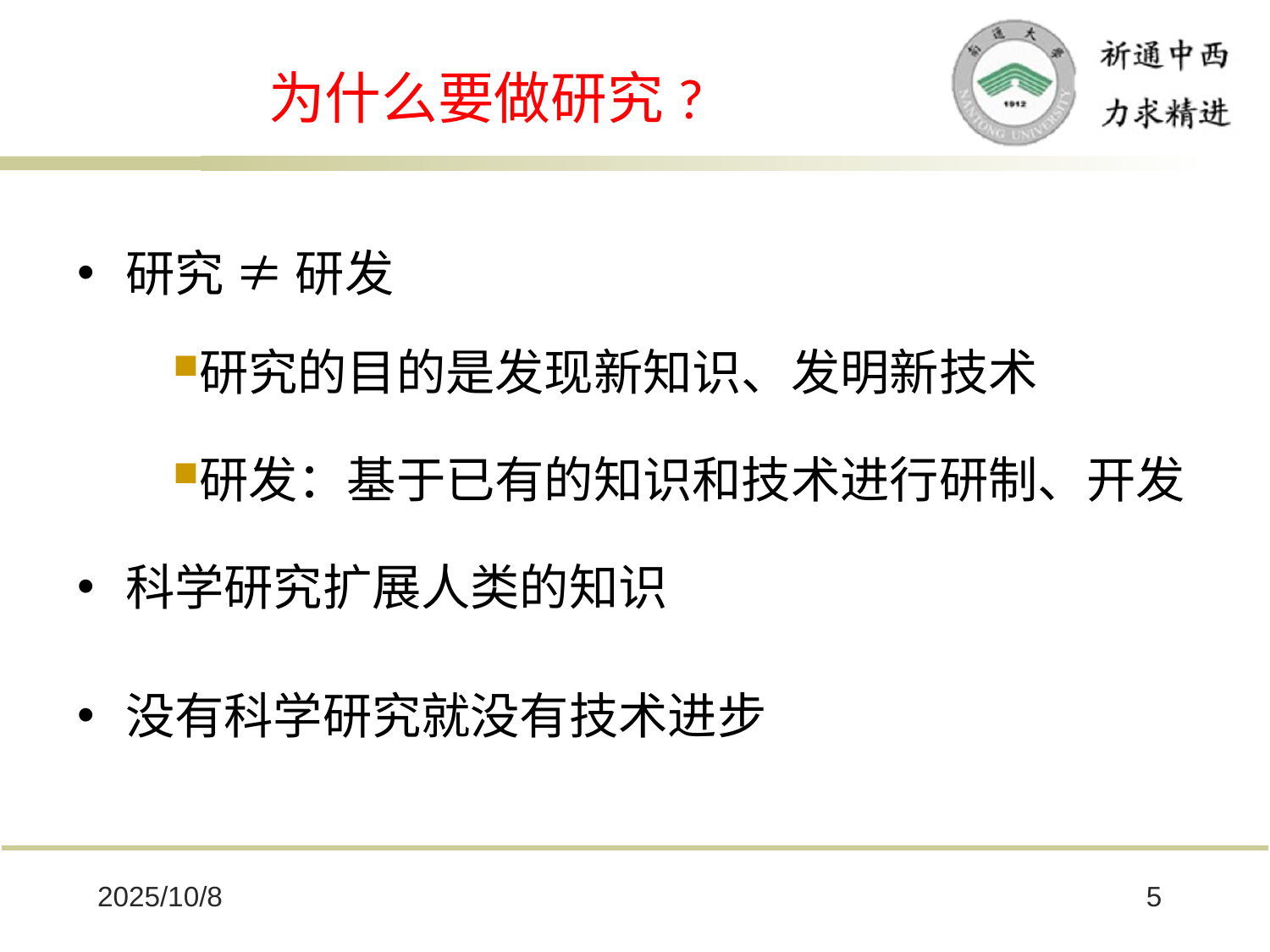

# 为什么要做研究?
研究 ≠ 研发
研究的目的是发现新知识、发明新技术
研发：基于已有的知识和技术进行研制、开发
科学研究扩展人类的知识
没有科学研究就没有技术进步

2025/10/8
5